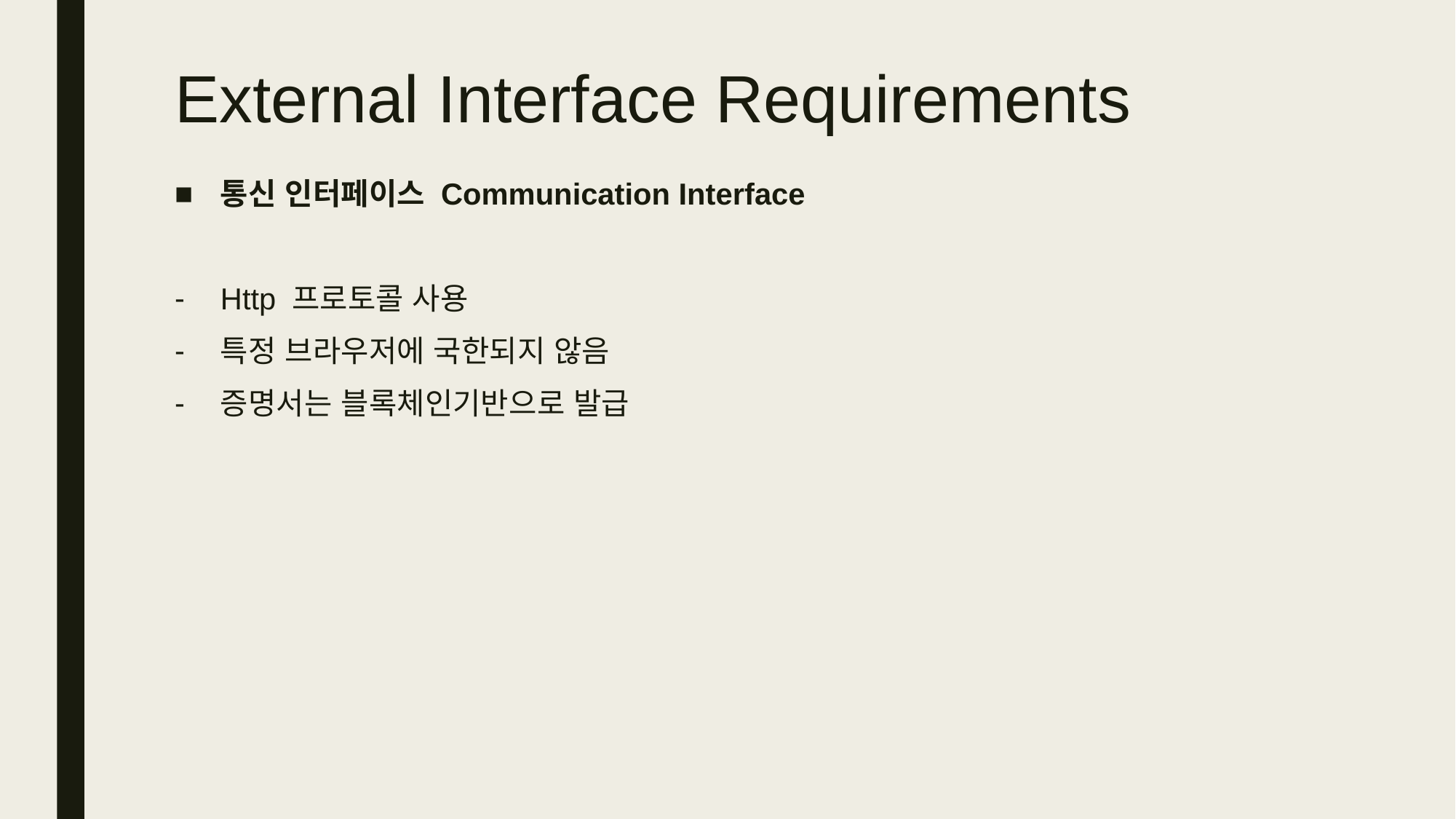

# External Interface Requirements
통신 인터페이스 Communication Interface

Http 프로토콜 사용
특정 브라우저에 국한되지 않음
증명서는 블록체인기반으로 발급